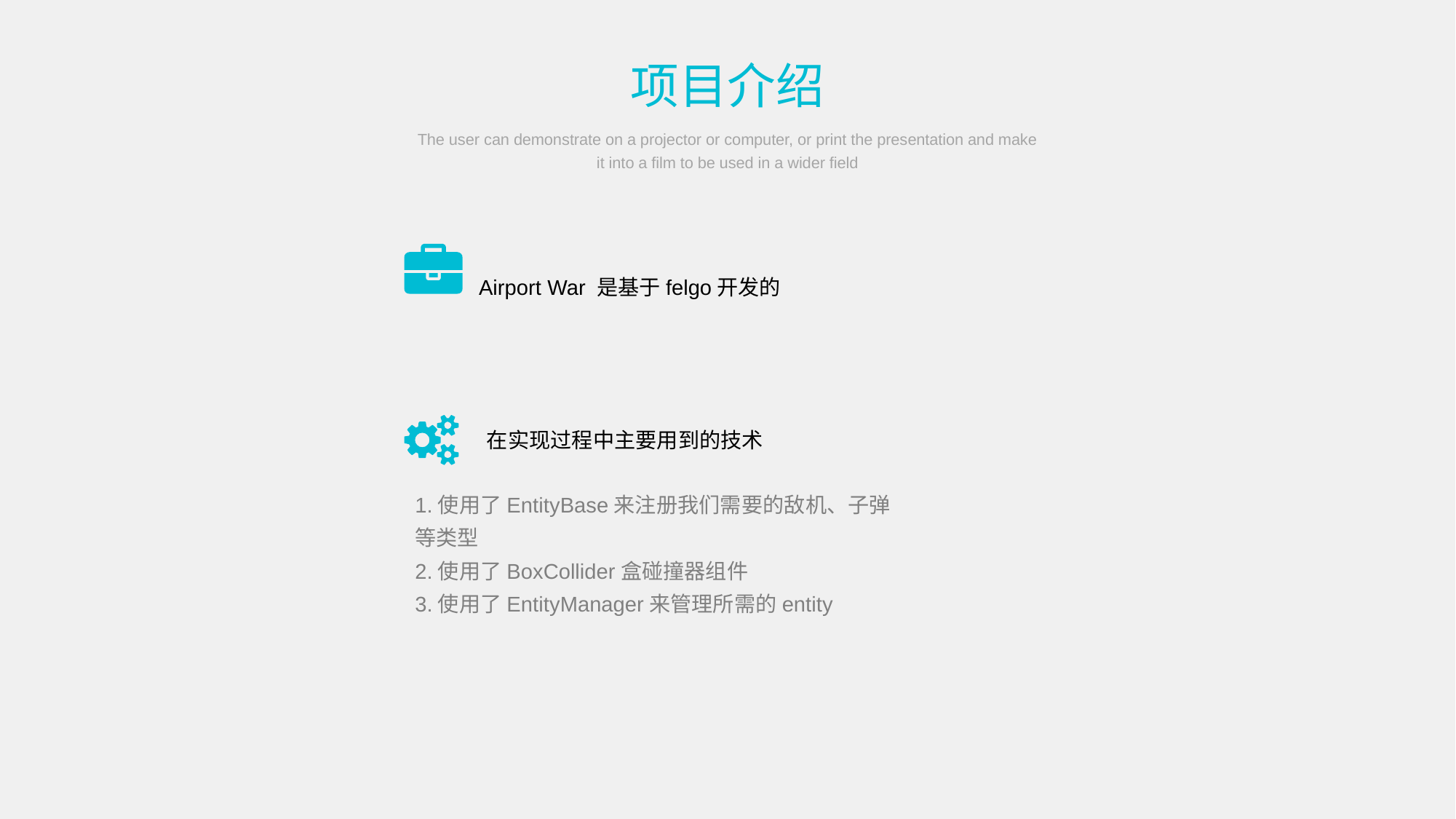

项目介绍
The user can demonstrate on a projector or computer, or print the presentation and make it into a film to be used in a wider field

Airport War 是基于felgo开发的

在实现过程中主要用到的技术
1.使用了EntityBase来注册我们需要的敌机、子弹等类型
2.使用了BoxCollider盒碰撞器组件
3.使用了EntityManager来管理所需的entity